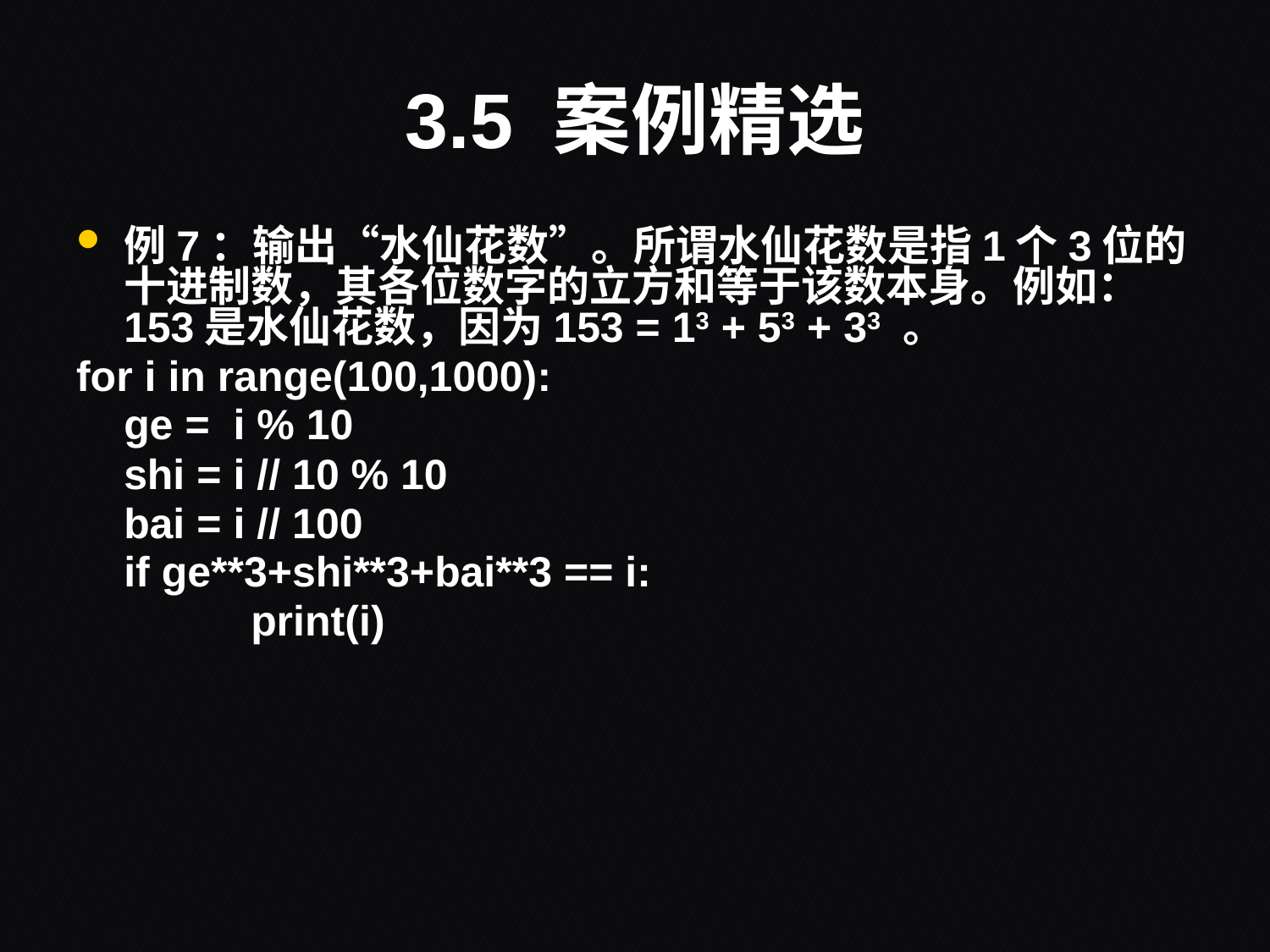

# 3.5 案例精选
例7：输出“水仙花数”。所谓水仙花数是指1个3位的十进制数，其各位数字的立方和等于该数本身。例如：153是水仙花数，因为153 = 13 + 53 + 33 。
for i in range(100,1000):
	ge =  i % 10
	shi = i // 10 % 10
	bai = i // 100
	if ge**3+shi**3+bai**3 == i:
		print(i)